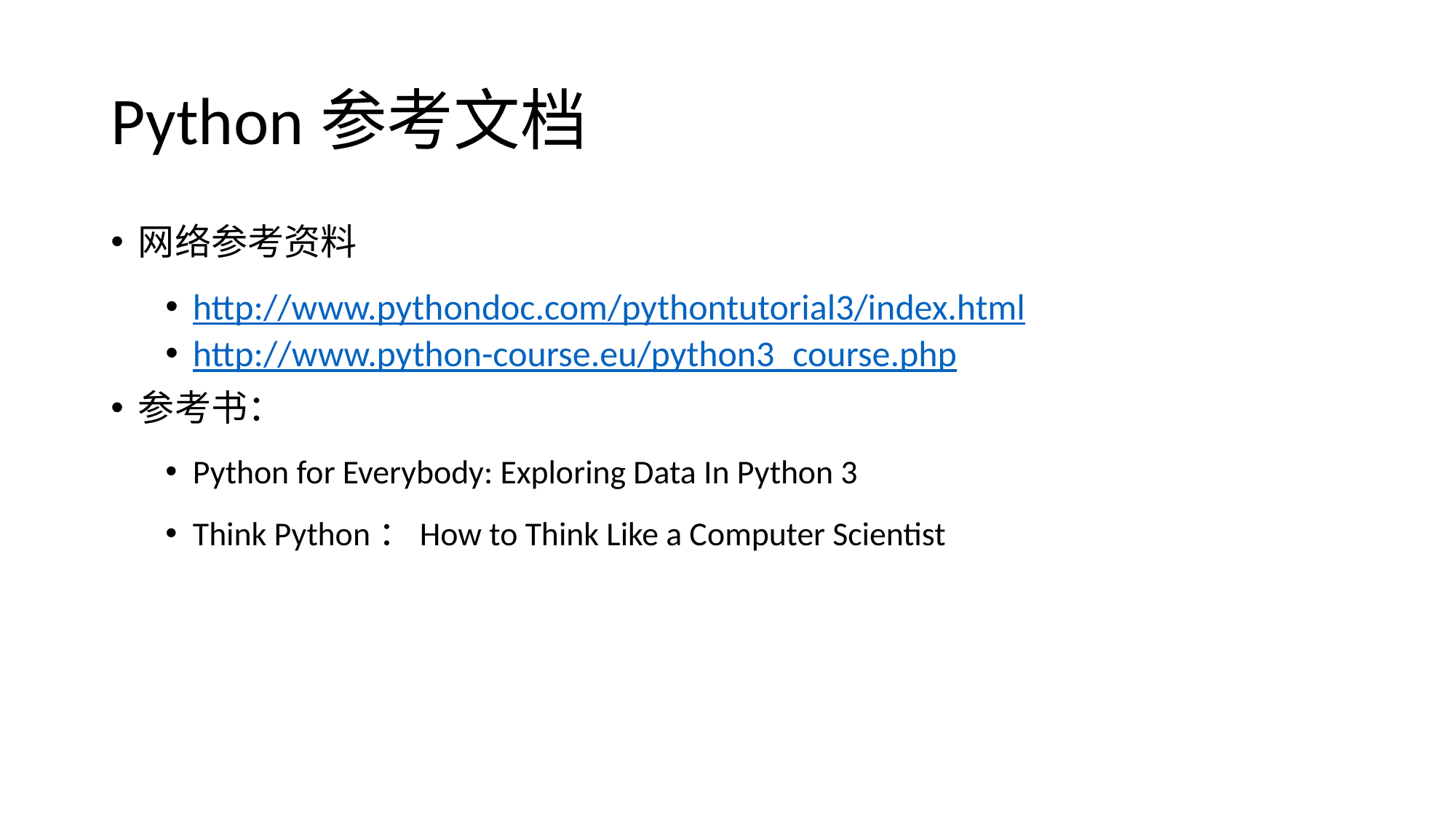

# Python参考文档
网络参考资料
http://www.pythondoc.com/pythontutorial3/index.html
http://www.python-course.eu/python3_course.php
参考书：
Python for Everybody: Exploring Data In Python 3
Think Python：How to Think Like a Computer Scientist